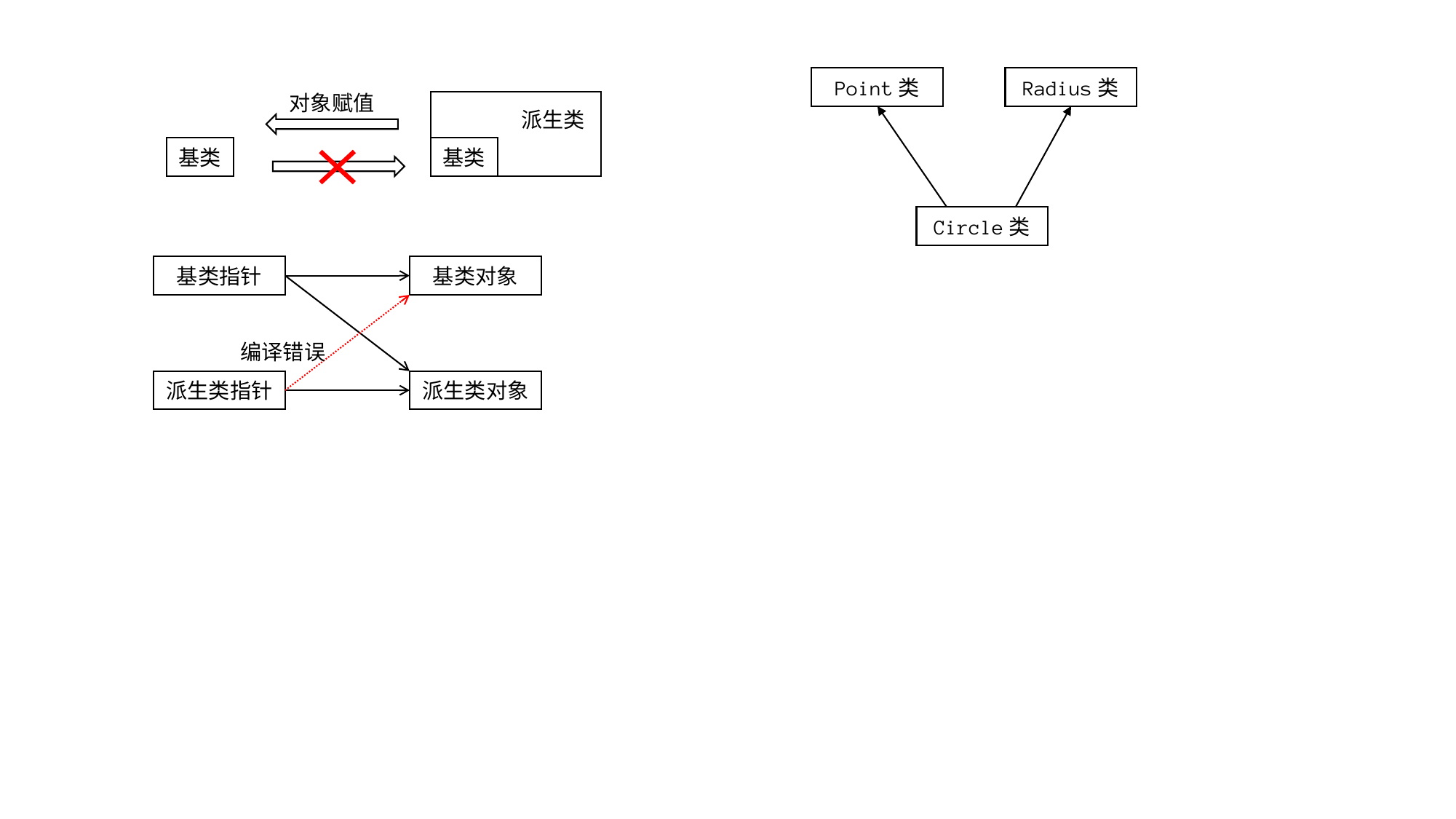

Radius类
Point类
对象赋值

派生类

基类
基类

Circle类
基类指针
基类对象
编译错误
派生类指针
派生类对象